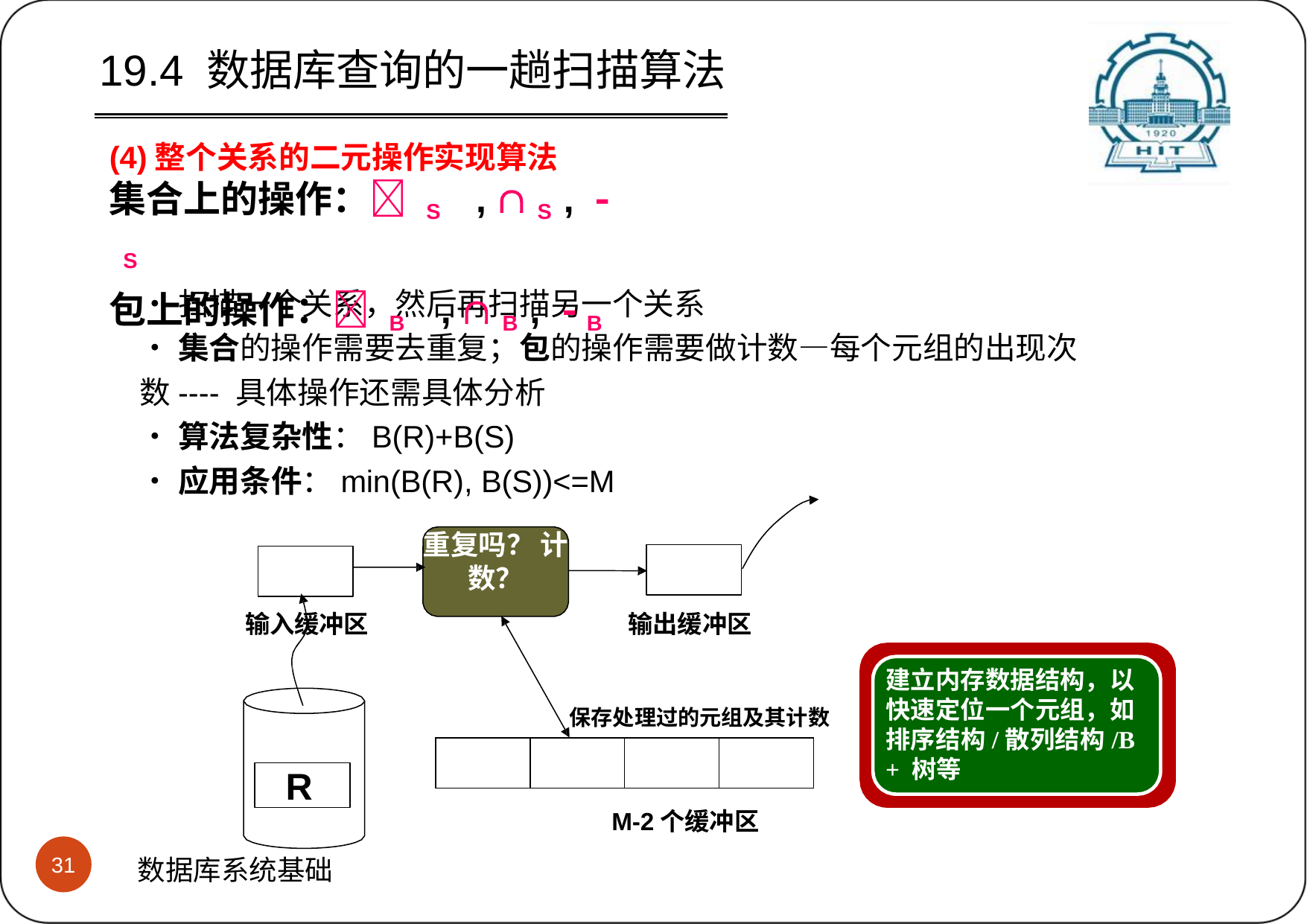

# 19.4 数据库查询的一趟扫描算法

(4)整个关系的二元操作实现算法
集合上的操作：∪ S	, ∩ S  ,	− S
包上的操作：∪ B	, ∩ B  ,	− B

•扫描一个关系，然后再扫描另一个关系
•集合的操作需要去重复；包的操作需要做计数—每个元组的出现次数---- 具体操作还需具体分析
•算法复杂性：B(R)+B(S)
•应用条件：min(B(R), B(S))<=M

重复吗？ 计数？

输入缓冲区
输出缓冲区

建立内存数据结构，以 快速定位一个元组，如 排序结构/散列结构/B+ 树等

保存处理过的元组及其计数
|  |  |  |  |
| --- | --- | --- | --- |

R
M-2个缓冲区